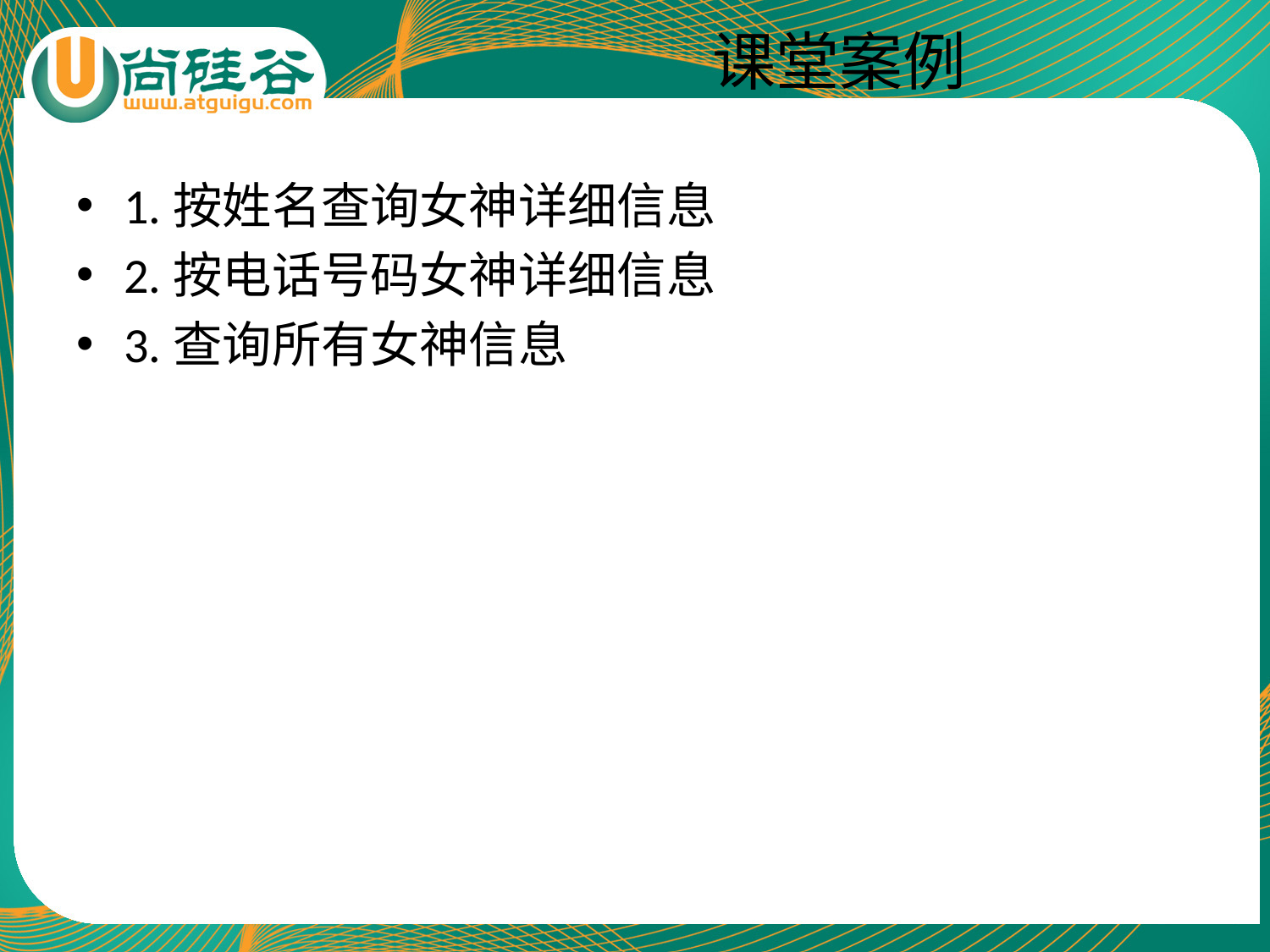

# 课堂案例
1.按姓名查询女神详细信息
2.按电话号码女神详细信息
3.查询所有女神信息